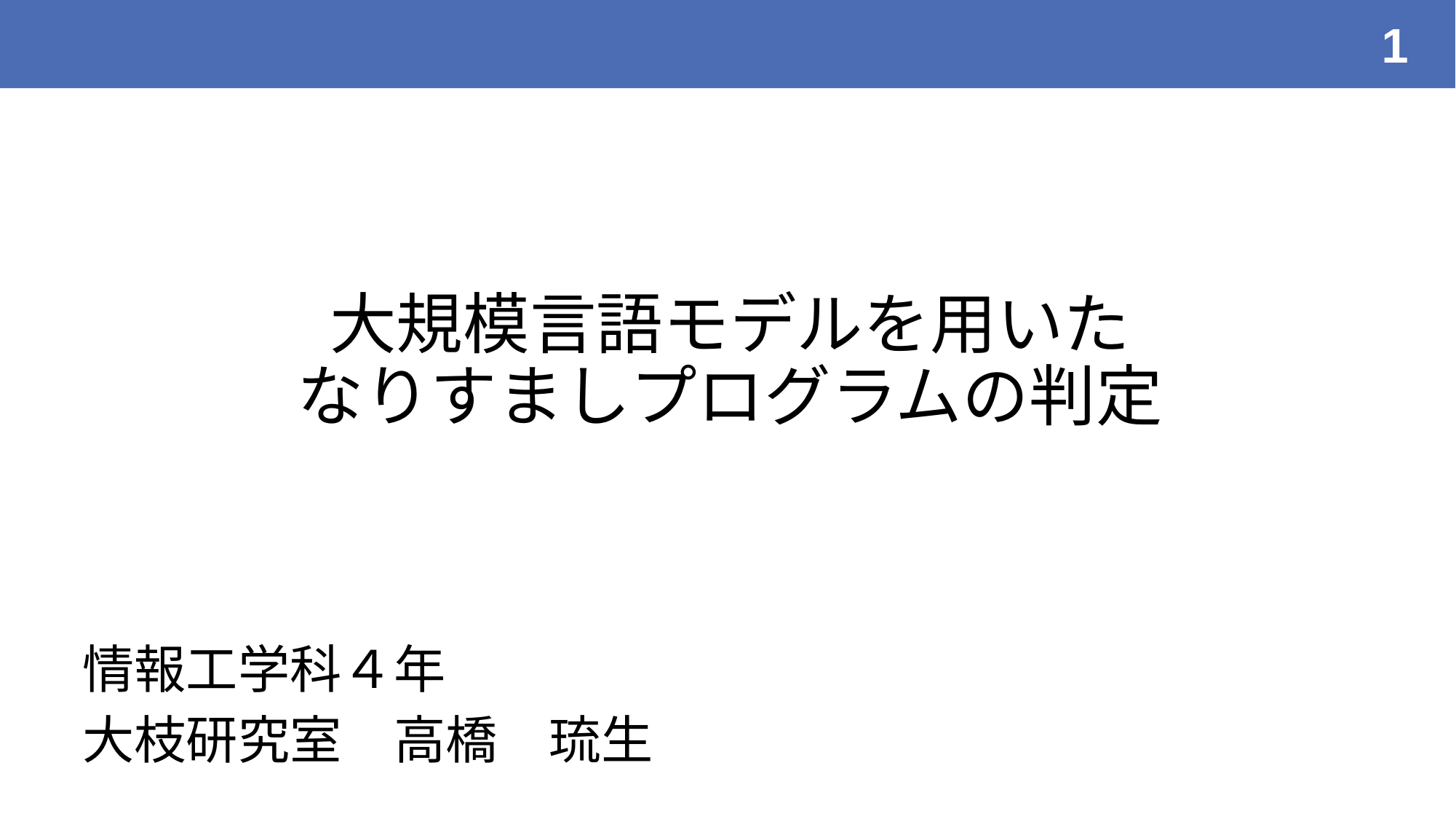

1
# 大規模言語モデルを用いた なりすましプログラムの判定

情報工学科４年
大枝研究室　高橋　琉生